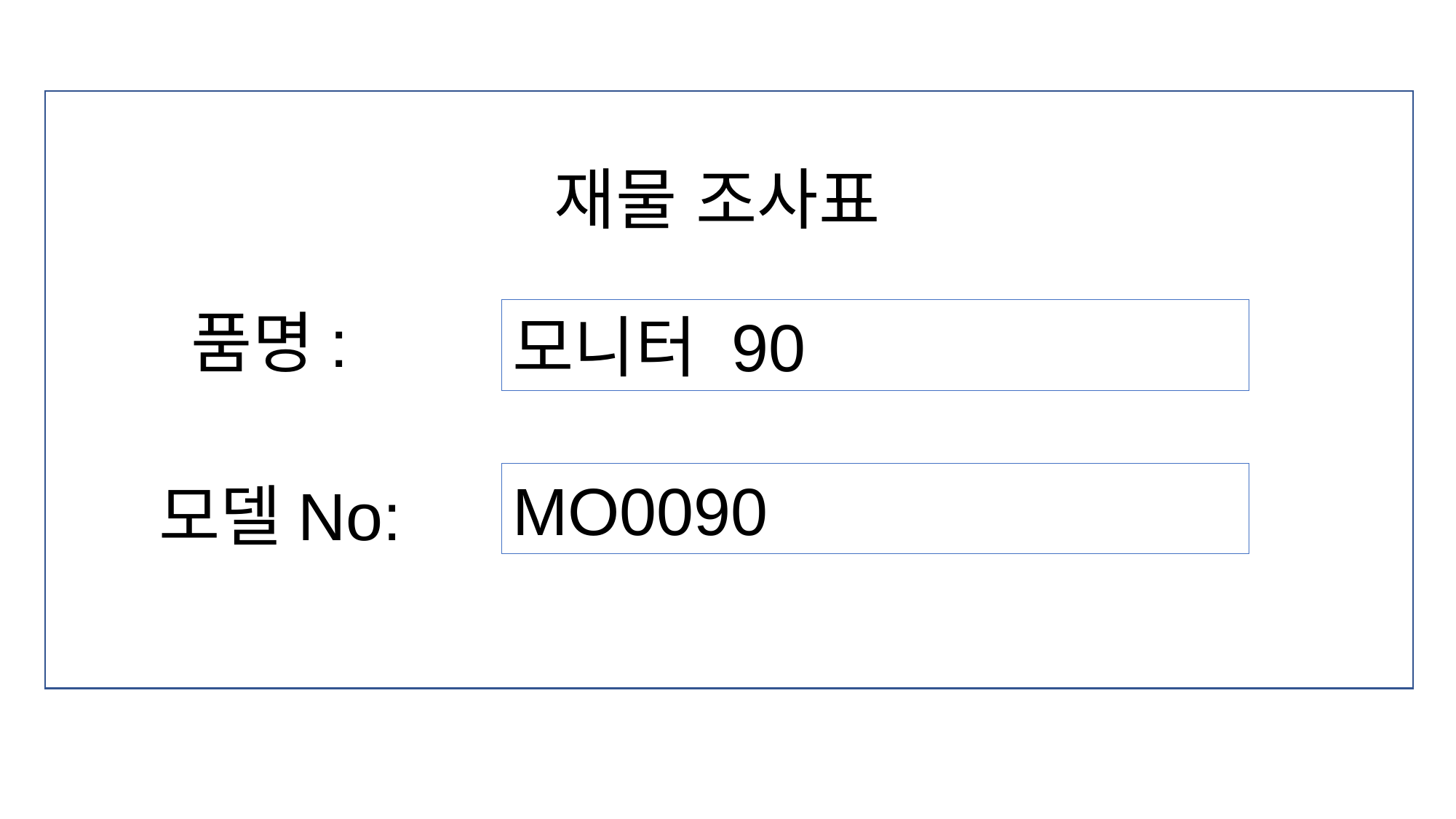

재물 조사표
품명:
모니터 90
MO0090
모델No: